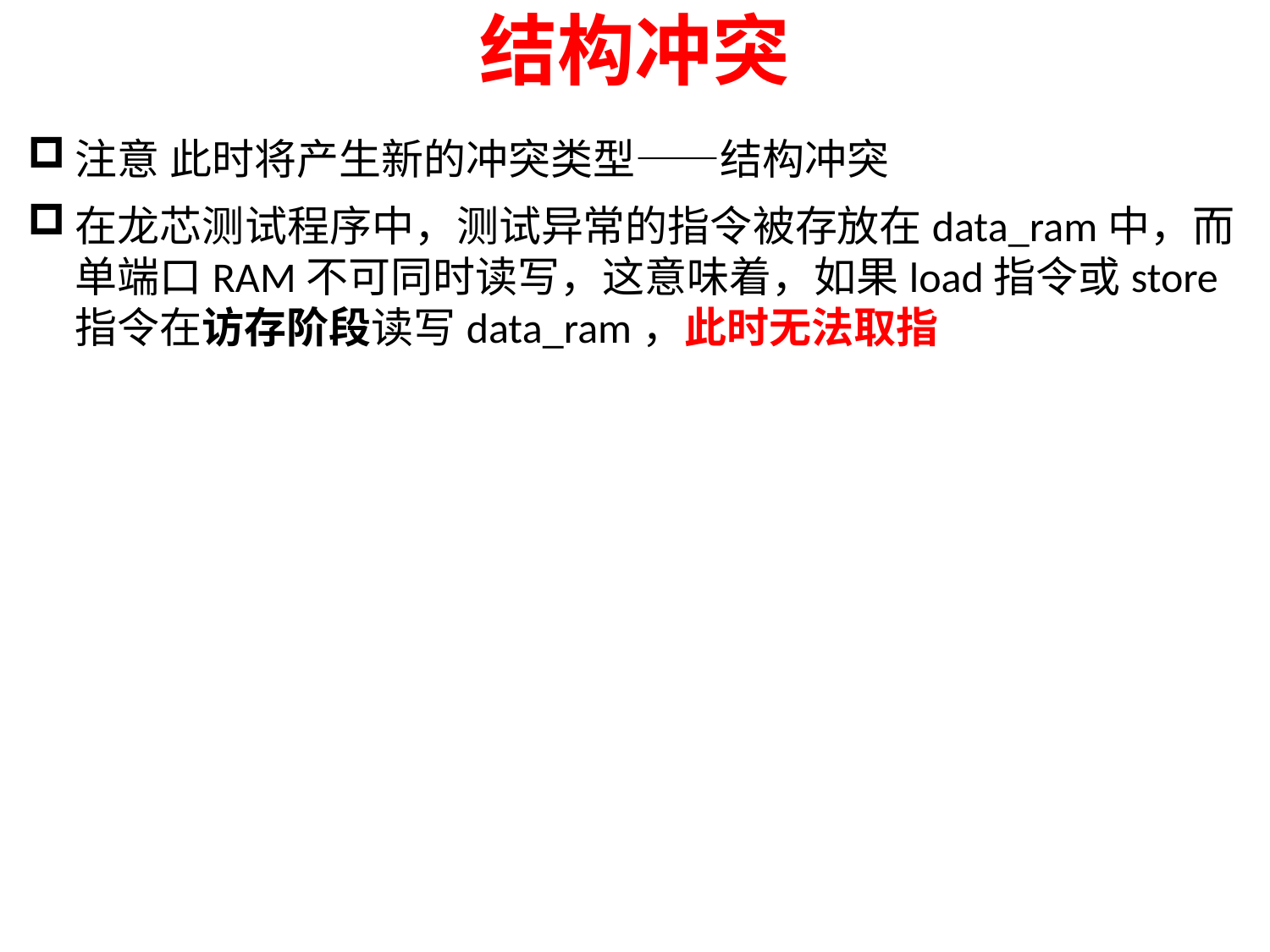

# 结构冲突
注意 此时将产生新的冲突类型——结构冲突
在龙芯测试程序中，测试异常的指令被存放在data_ram中，而单端口RAM不可同时读写，这意味着，如果load指令或store指令在访存阶段读写data_ram，此时无法取指